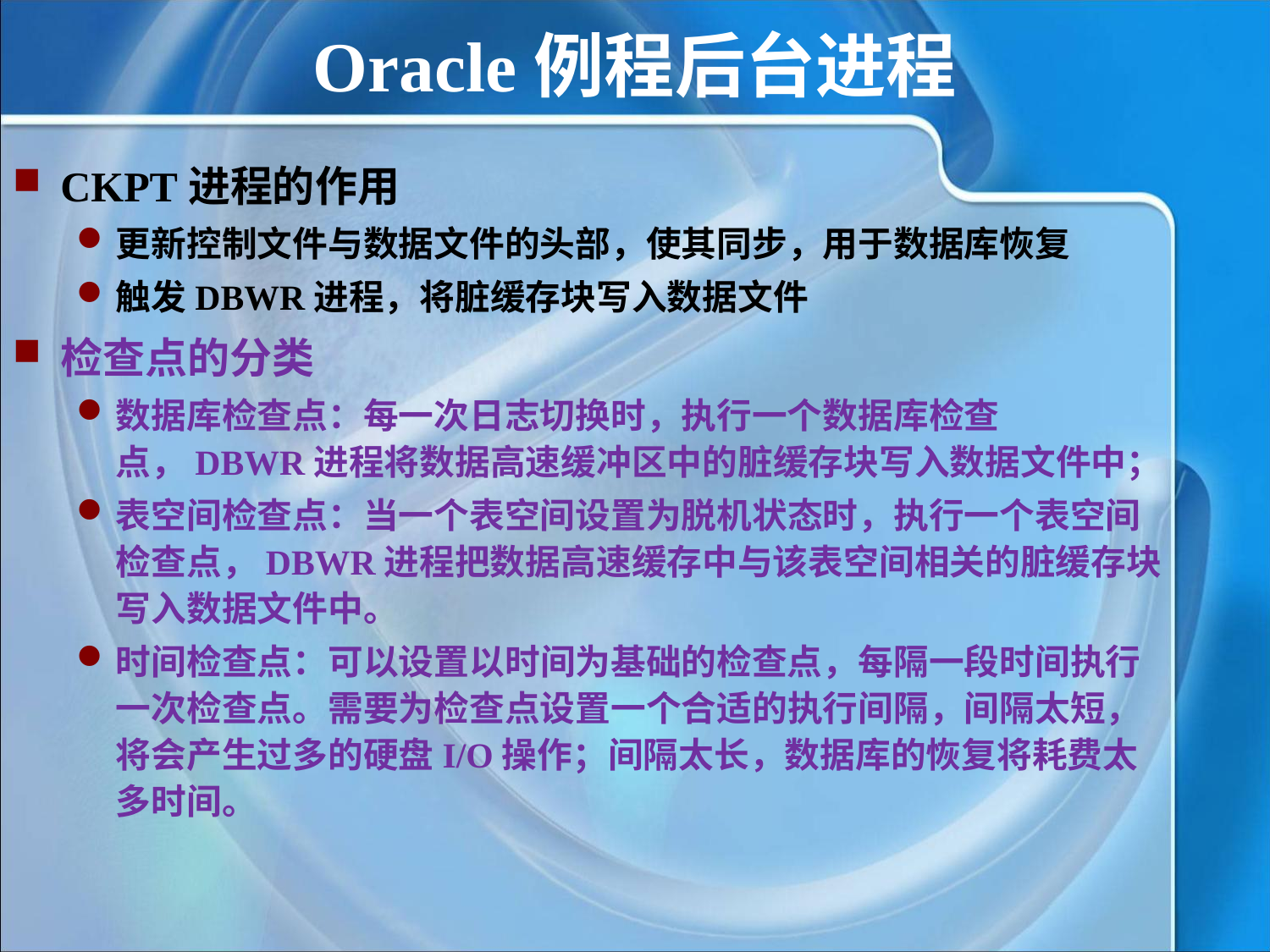

# Oracle例程后台进程
CKPT进程的作用
更新控制文件与数据文件的头部，使其同步，用于数据库恢复
触发DBWR进程，将脏缓存块写入数据文件
检查点的分类
数据库检查点：每一次日志切换时，执行一个数据库检查点，DBWR进程将数据高速缓冲区中的脏缓存块写入数据文件中；
表空间检查点：当一个表空间设置为脱机状态时，执行一个表空间检查点，DBWR进程把数据高速缓存中与该表空间相关的脏缓存块写入数据文件中。
时间检查点：可以设置以时间为基础的检查点，每隔一段时间执行一次检查点。需要为检查点设置一个合适的执行间隔，间隔太短，将会产生过多的硬盘I/O操作；间隔太长，数据库的恢复将耗费太多时间。
48